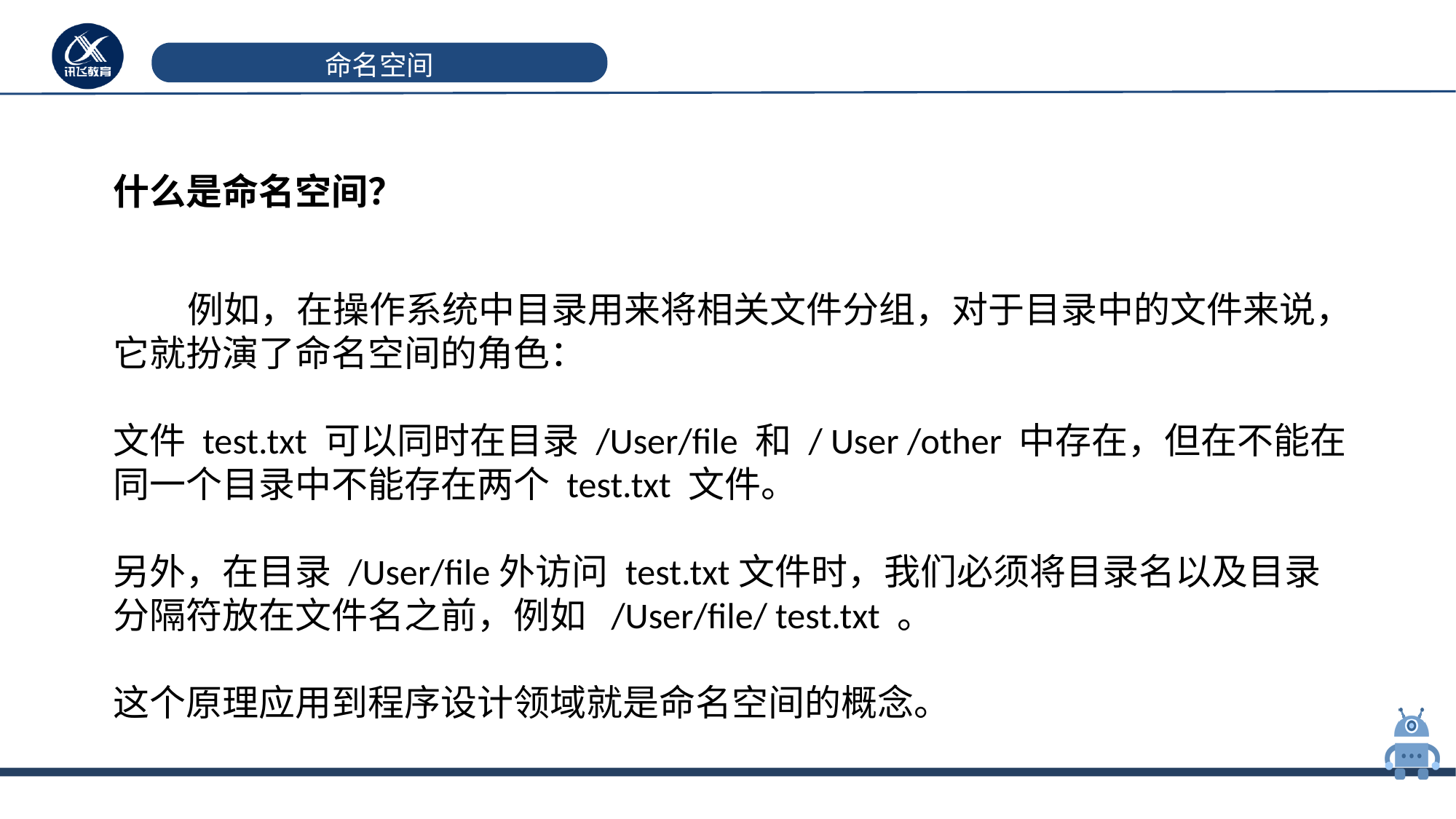

# 命名空间
什么是命名空间？
        例如，在操作系统中目录用来将相关文件分组，对于目录中的文件来说，它就扮演了命名空间的角色：

文件 test.txt 可以同时在目录 /User/file 和 / User /other 中存在，但在不能在同一个目录中不能存在两个 test.txt 文件。

另外，在目录 /User/file外访问 test.txt文件时，我们必须将目录名以及目录分隔符放在文件名之前，例如  /User/file/ test.txt 。

这个原理应用到程序设计领域就是命名空间的概念。